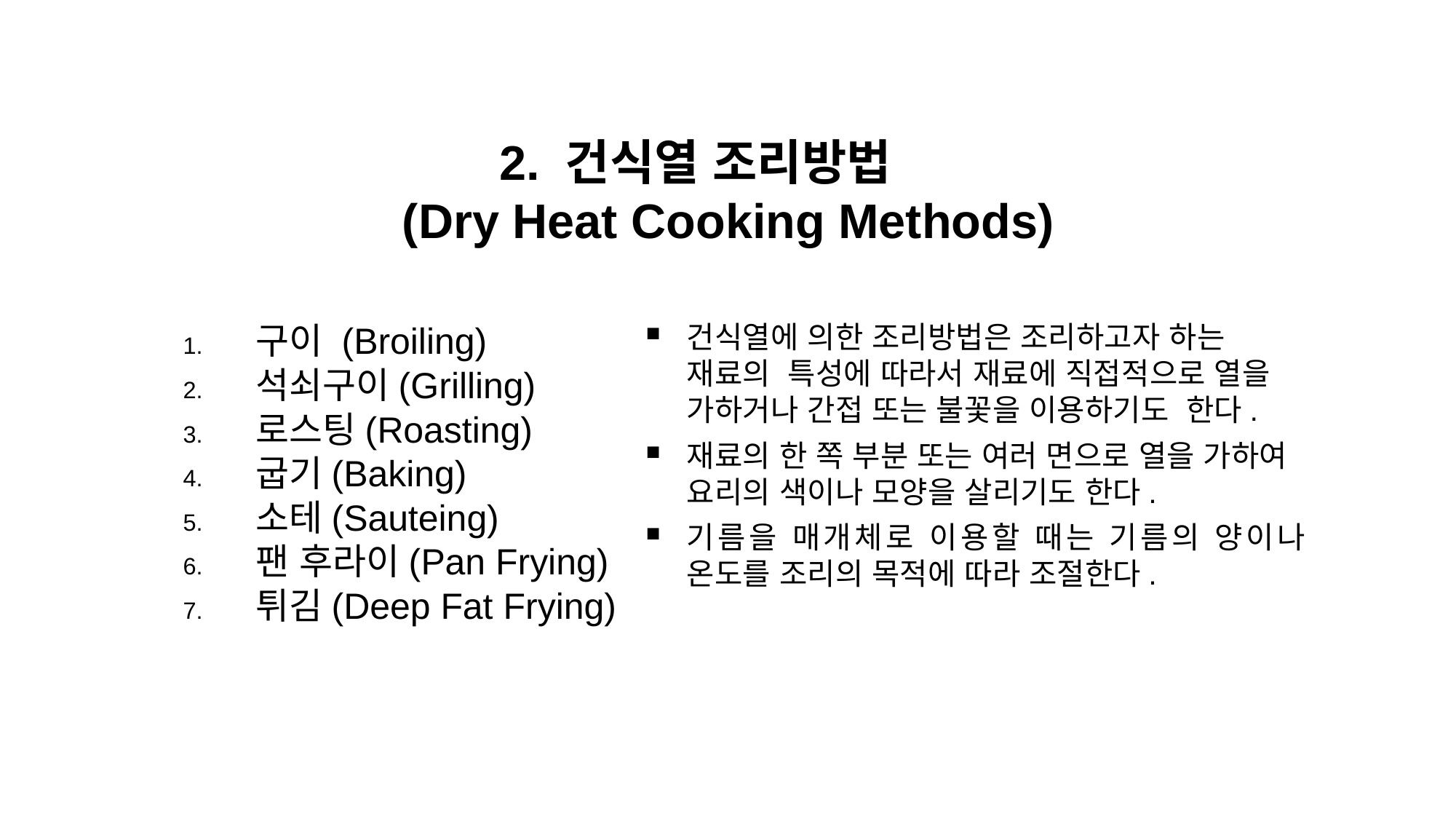

# 2. 건식열 조리방법
(Dry Heat Cooking Methods)
구이 (Broiling)
석쇠구이(Grilling)
로스팅(Roasting)
굽기(Baking)
소테(Sauteing)
팬 후라이(Pan Frying)
튀김(Deep Fat Frying)
건식열에 의한 조리방법은 조리하고자 하는 재료의  특성에 따라서 재료에 직접적으로 열을 가하거나 간접 또는 불꽃을 이용하기도  한다.
재료의 한 쪽 부분 또는 여러 면으로 열을 가하여 요리의 색이나 모양을 살리기도 한다.
기름을 매개체로 이용할 때는 기름의 양이나 온도를 조리의 목적에 따라 조절한다.